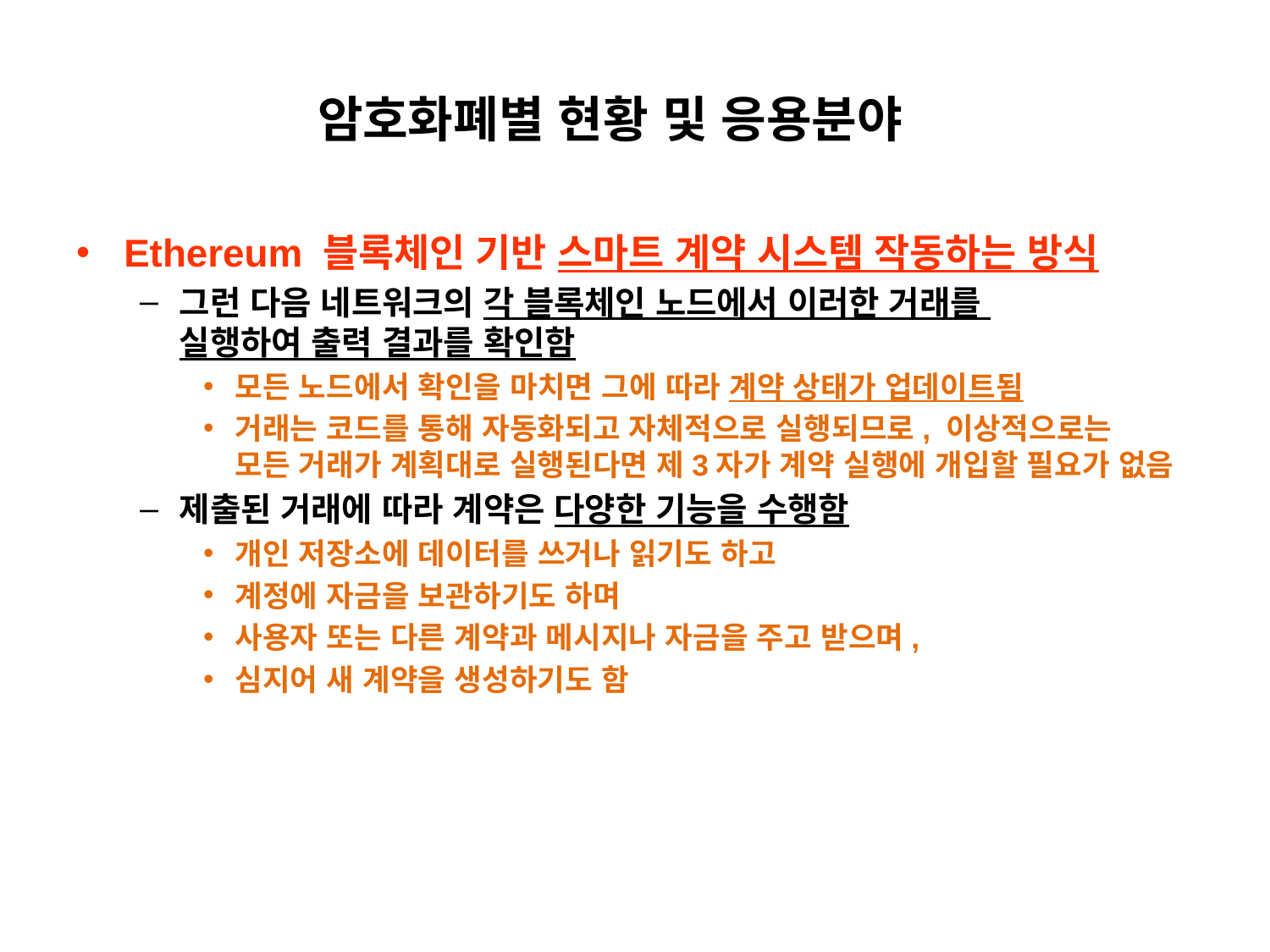

# 암호화폐별 현황 및 응용분야
Ethereum 블록체인 기반 스마트 계약 시스템 작동하는 방식
그런 다음 네트워크의 각 블록체인 노드에서 이러한 거래를
실행하여 출력 결과를 확인함
모든 노드에서 확인을 마치면 그에 따라 계약 상태가 업데이트됨
거래는 코드를 통해 자동화되고 자체적으로 실행되므로, 이상적으로는
모든 거래가 계획대로 실행된다면 제3자가 계약 실행에 개입할 필요가 없음
제출된 거래에 따라 계약은 다양한 기능을 수행함
개인 저장소에 데이터를 쓰거나 읽기도 하고
계정에 자금을 보관하기도 하며
사용자 또는 다른 계약과 메시지나 자금을 주고 받으며,
심지어 새 계약을 생성하기도 함